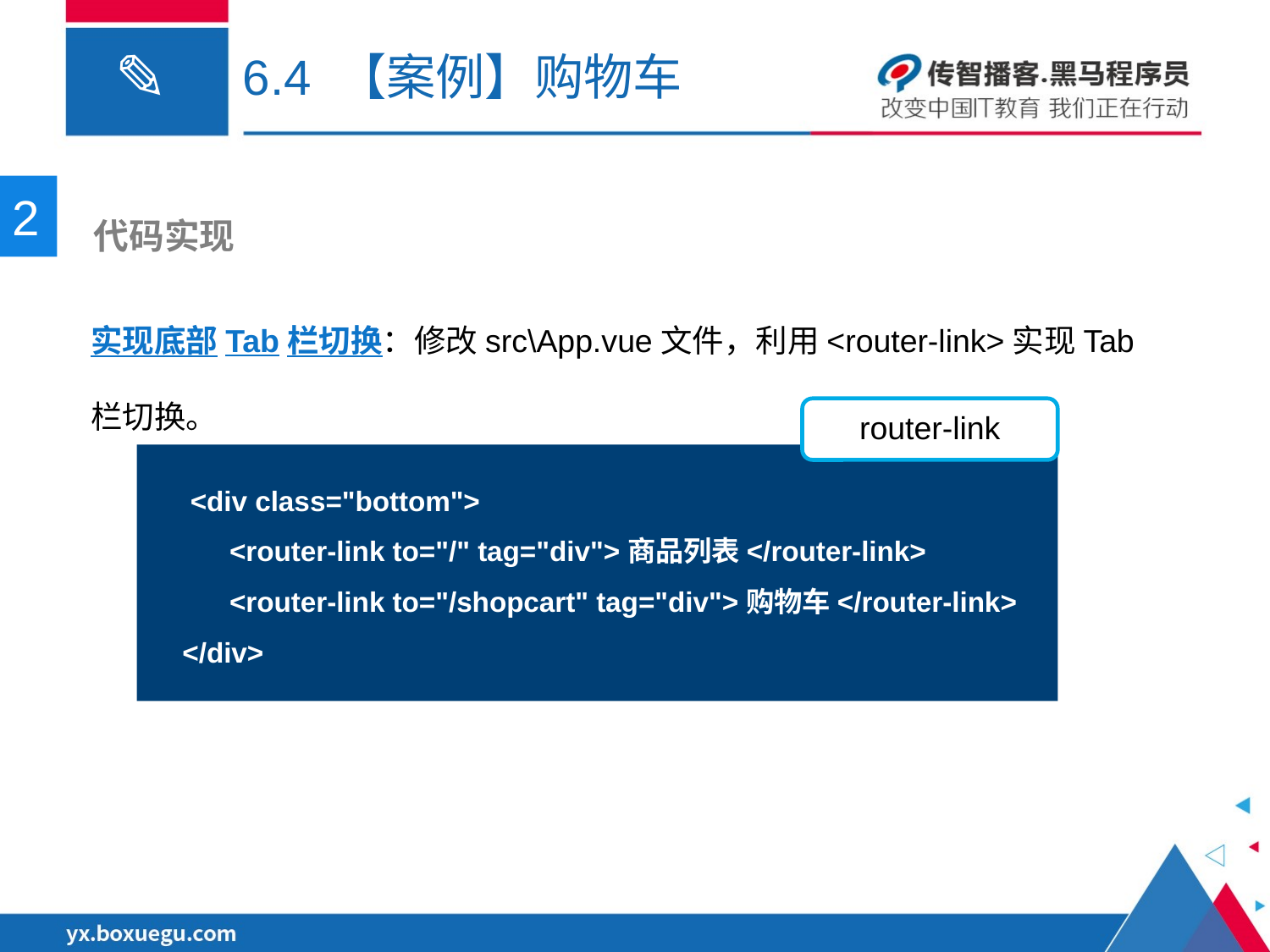

6.4 【案例】购物车

2
  代码实现
实现底部Tab栏切换：修改src\App.vue文件，利用<router-link>实现Tab栏切换。
router-link

 <div class="bottom">
      <router-link to="/" tag="div">商品列表</router-link>
      <router-link to="/shopcart" tag="div">购物车</router-link>
</div>